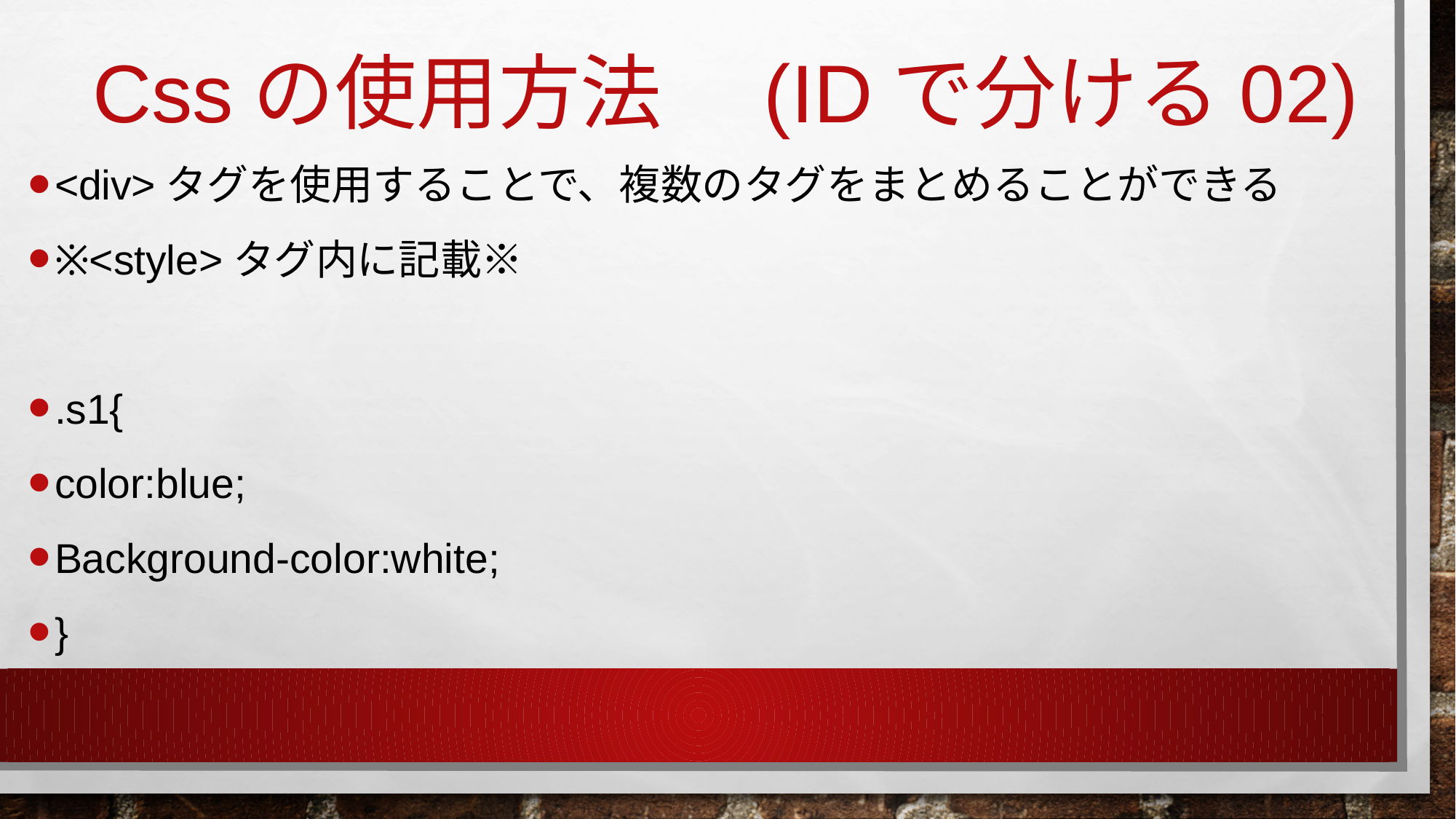

# Cssの使用方法　(IDで分ける02)
<div>タグを使用することで、複数のタグをまとめることができる
※<style>タグ内に記載※

.s1{
color:blue;
Background-color:white;
}